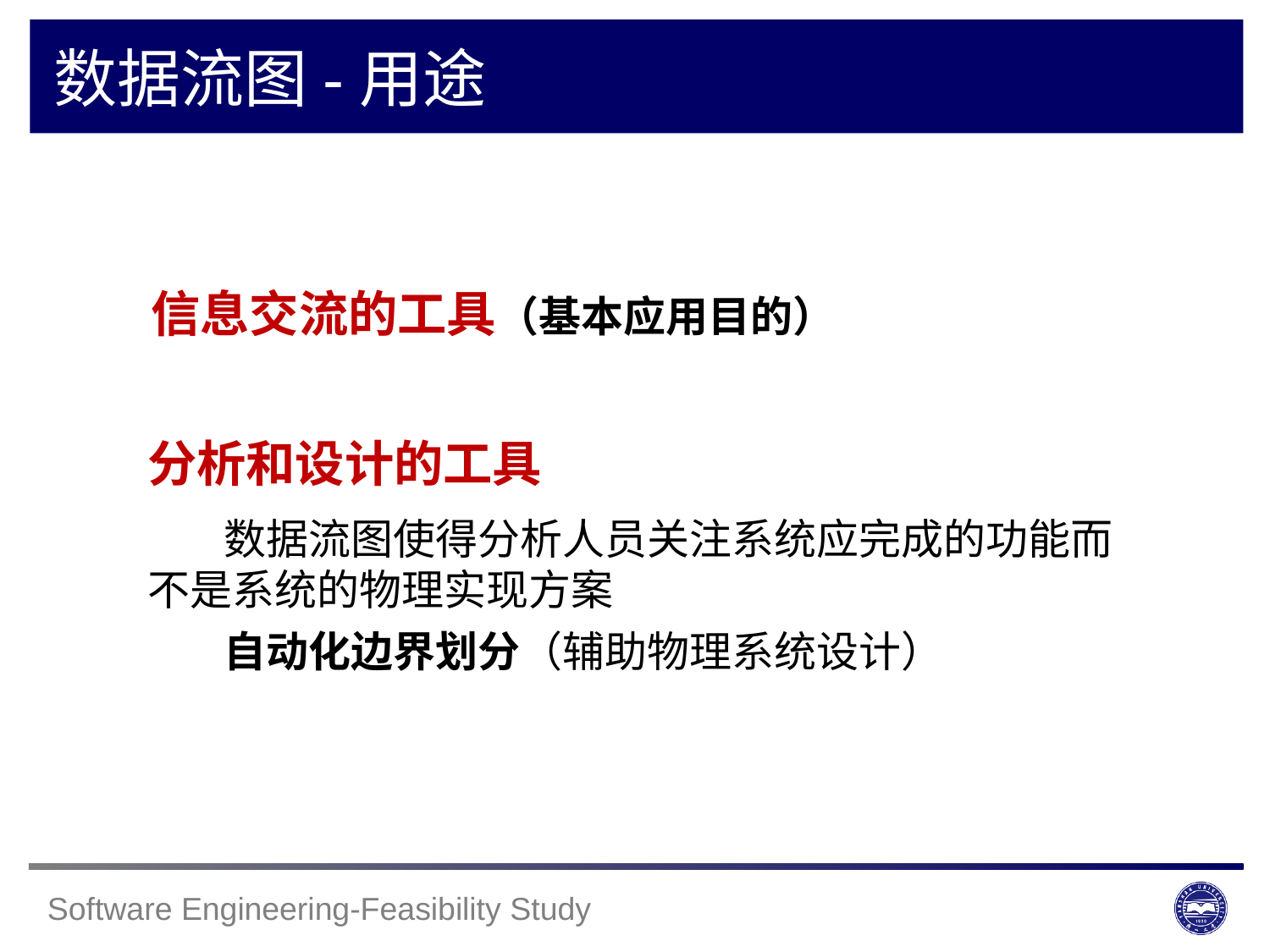

数据流图-用途
信息交流的工具（基本应用目的）
分析和设计的工具
       数据流图使得分析人员关注系统应完成的功能而不是系统的物理实现方案
       自动化边界划分（辅助物理系统设计）